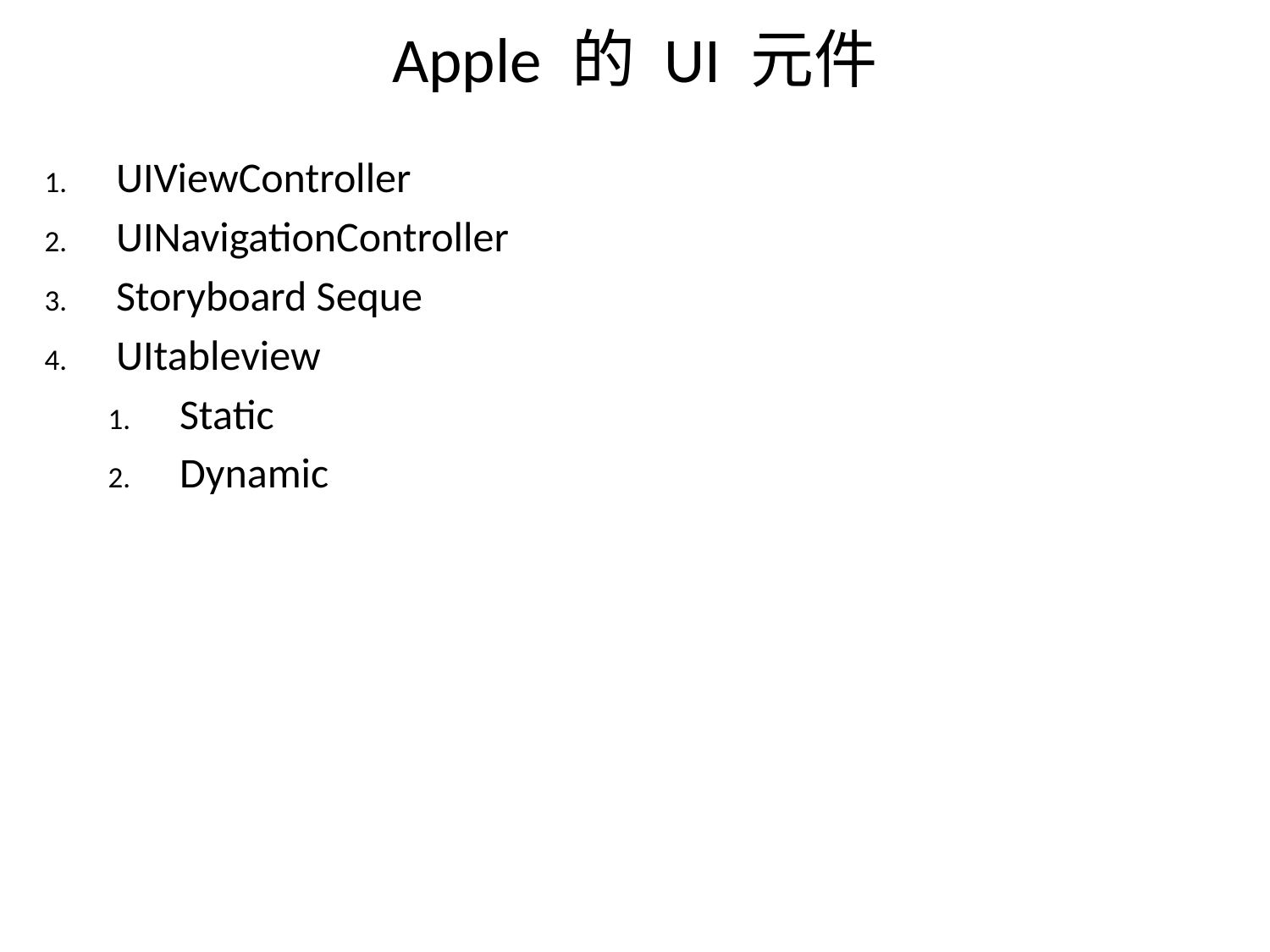

# Apple 的 UI 元件
UIViewController
UINavigationController
Storyboard Seque
UItableview
Static
Dynamic